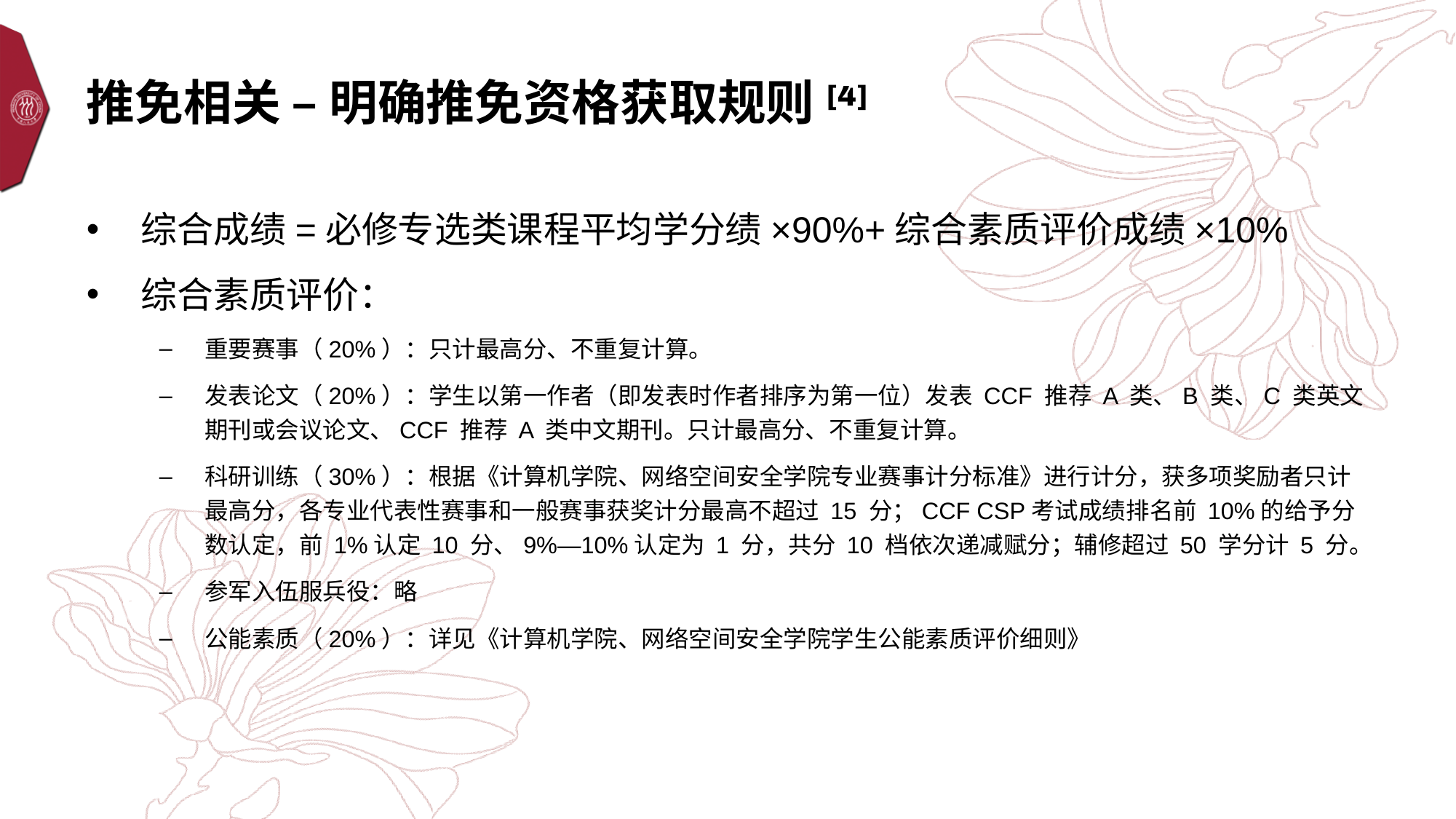

# 推免相关 – 明确推免资格获取规则[4]
综合成绩=必修专选类课程平均学分绩×90%+综合素质评价成绩×10%
综合素质评价：
重要赛事（20%）：只计最高分、不重复计算。
发表论文（20%）：学生以第一作者（即发表时作者排序为第一位）发表 CCF 推荐 A 类、B 类、C 类英文期刊或会议论文、CCF 推荐 A 类中文期刊。只计最高分、不重复计算。
科研训练（30%）：根据《计算机学院、网络空间安全学院专业赛事计分标准》进行计分，获多项奖励者只计最高分，各专业代表性赛事和一般赛事获奖计分最高不超过 15 分；CCF CSP考试成绩排名前 10%的给予分数认定，前 1%认定 10 分、9%—10%认定为 1 分，共分 10 档依次递减赋分；辅修超过 50 学分计 5 分。
参军入伍服兵役：略
公能素质（20%）：详见《计算机学院、网络空间安全学院学生公能素质评价细则》